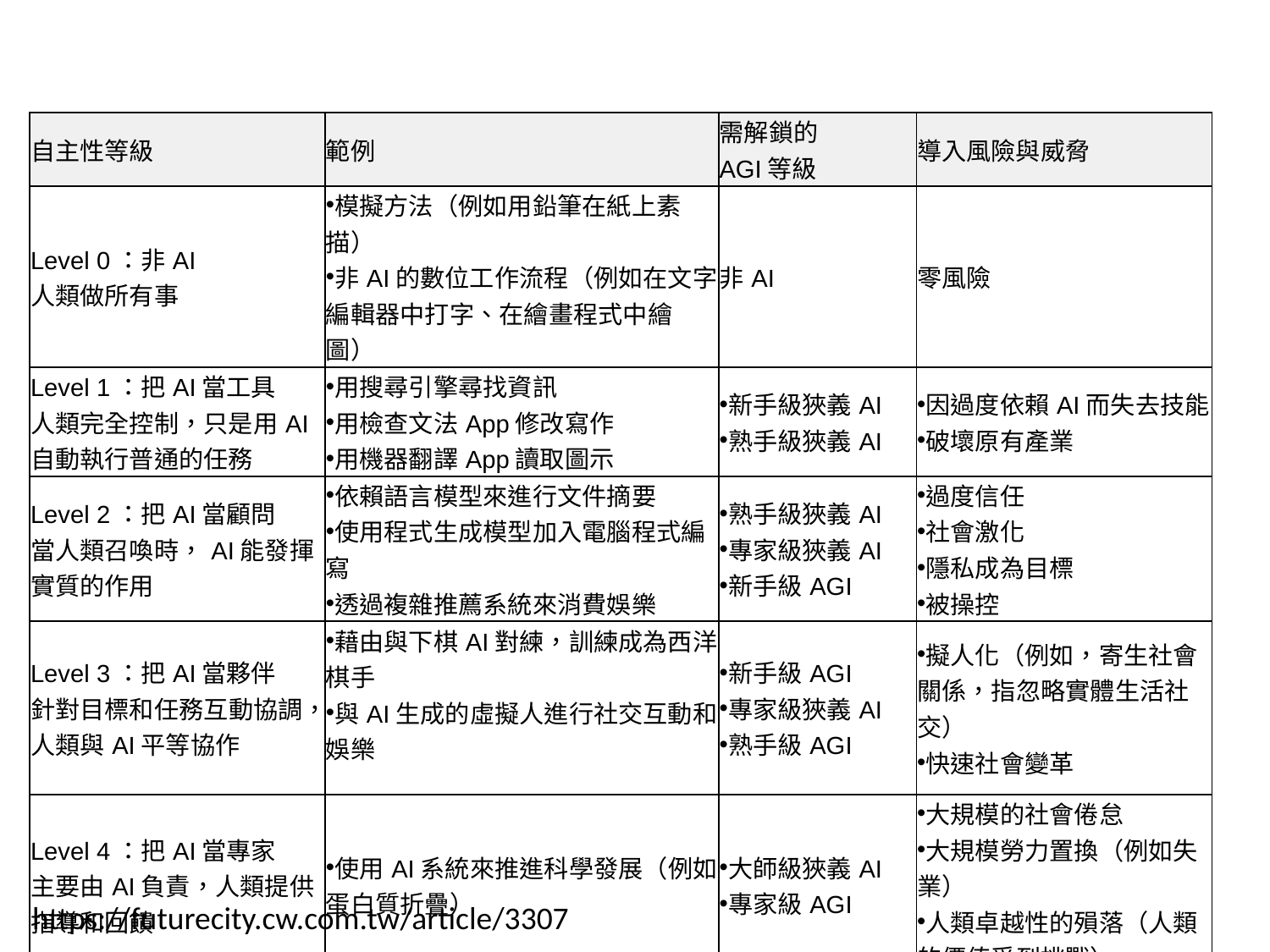

| 自主性等級 | 範例 | 需解鎖的 AGI等級 | 導入風險與威脅 |
| --- | --- | --- | --- |
| Level 0：非AI 人類做所有事 | 模擬方法（例如用鉛筆在紙上素描） 非AI的數位工作流程（例如在文字編輯器中打字、在繪畫程式中繪圖） | 非AI | 零風險 |
| Level 1：把AI當工具 人類完全控制，只是用AI自動執行普通的任務 | 用搜尋引擎尋找資訊 用檢查文法App修改寫作 用機器翻譯App讀取圖示 | 新手級狹義AI 熟手級狹義AI | 因過度依賴AI而失去技能 破壞原有產業 |
| Level 2：把AI當顧問 當人類召喚時，AI能發揮實質的作用 | 依賴語言模型來進行文件摘要 使用程式生成模型加入電腦程式編寫 透過複雜推薦系統來消費娛樂 | 熟手級狹義AI 專家級狹義AI 新手級AGI | 過度信任 社會激化 隱私成為目標 被操控 |
| Level 3：把AI當夥伴 針對目標和任務互動協調，人類與AI平等協作 | 藉由與下棋AI對練，訓練成為西洋棋手 與AI生成的虛擬人進行社交互動和娛樂 | 新手級AGI 專家級狹義AI 熟手級AGI | 擬人化（例如，寄生社會關係，指忽略實體生活社交） 快速社會變革 |
| Level 4：把AI當專家 主要由AI負責，人類提供指導和回饋 | 使用AI系統來推進科學發展（例如蛋白質折疊） | 大師級狹義AI 專家級AGI | 大規模的社會倦怠 大規模勞力置換（例如失業） 人類卓越性的殞落（人類的價值受到挑戰） |
| Level 5：把AI當代理人 完全自主的AI | 自主AI驅動的個人助理 | 大師級AGI 超人級AGI | AI與人類的價值對齊問題 權力集中（得AI者得 |
https://futurecity.cw.com.tw/article/3307